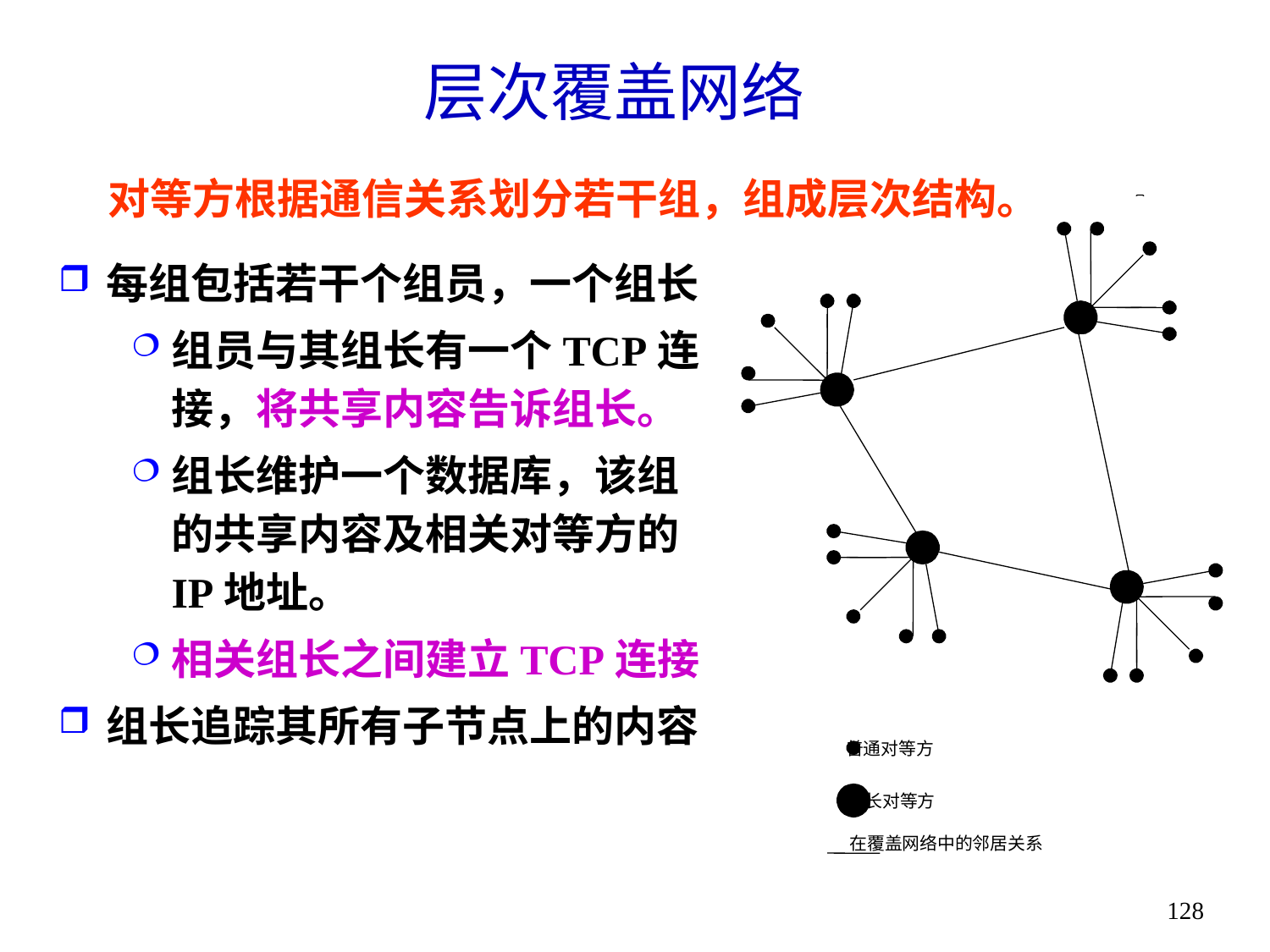

# 层次覆盖网络
对等方根据通信关系划分若干组，组成层次结构。

普通对等方

组长对等方
在覆盖网络中的邻居关系

每组包括若干个组员，一个组长
组员与其组长有一个TCP连接，将共享内容告诉组长。
组长维护一个数据库，该组的共享内容及相关对等方的IP地址。
相关组长之间建立TCP连接
组长追踪其所有子节点上的内容
128